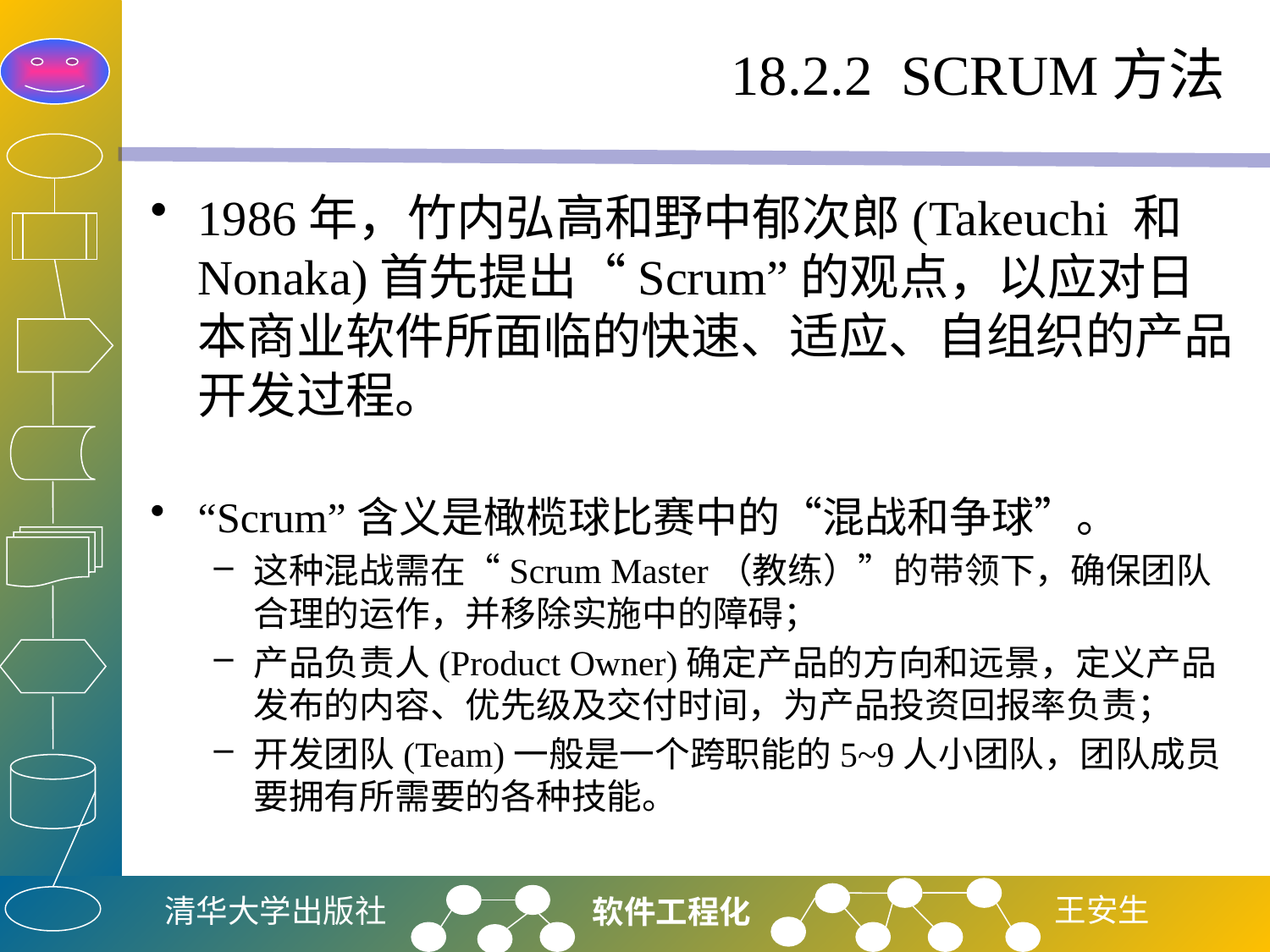

# 18.2.2  SCRUM方法
1986年，竹内弘高和野中郁次郎(Takeuchi 和 Nonaka)首先提出“Scrum”的观点，以应对日本商业软件所面临的快速、适应、自组织的产品开发过程。

“Scrum”含义是橄榄球比赛中的“混战和争球”。
这种混战需在“Scrum Master（教练）”的带领下，确保团队合理的运作，并移除实施中的障碍；
产品负责人(Product Owner)确定产品的方向和远景，定义产品发布的内容、优先级及交付时间，为产品投资回报率负责；
开发团队(Team)一般是一个跨职能的5~9人小团队，团队成员要拥有所需要的各种技能。